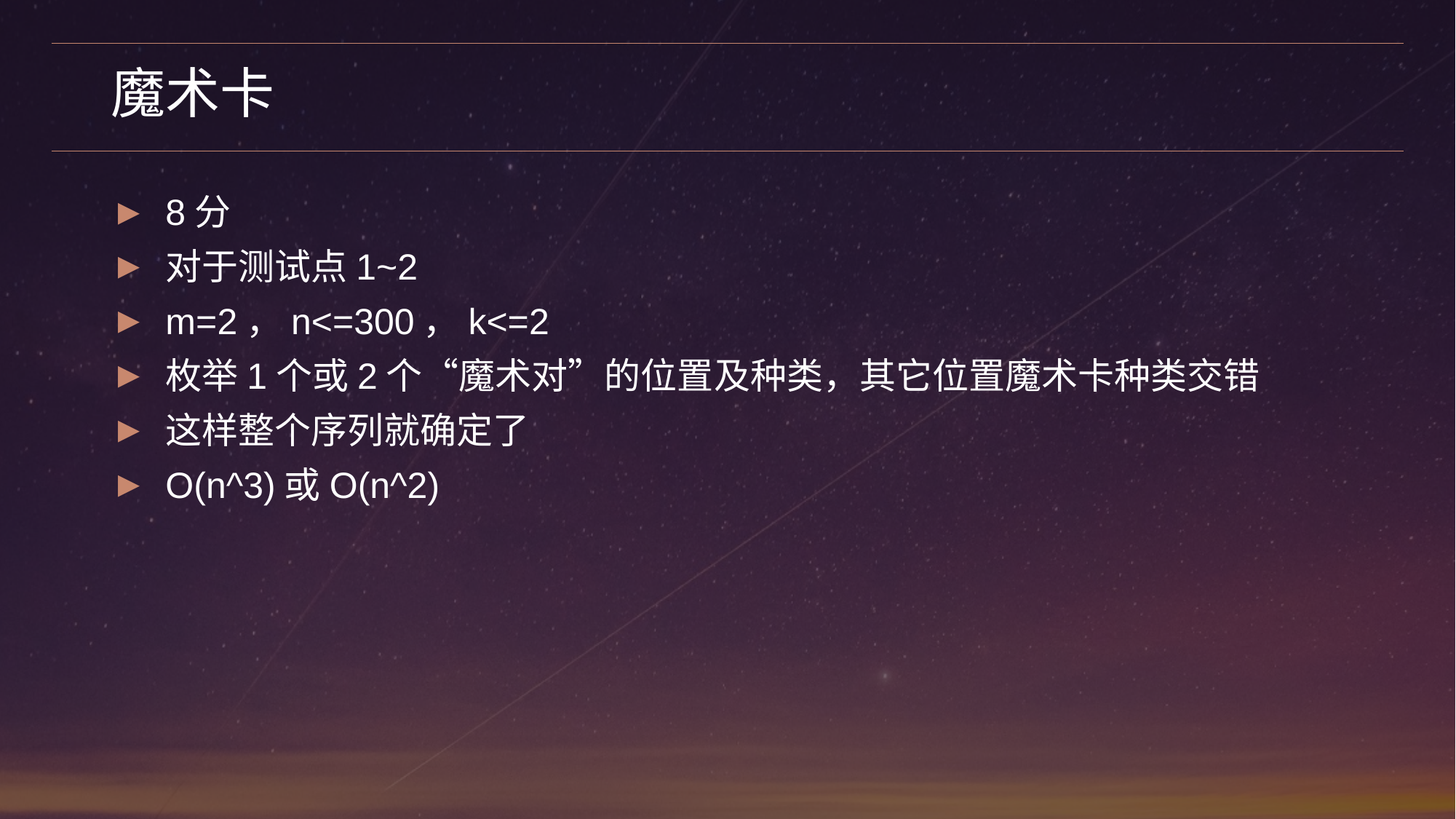

# 魔术卡
8分
对于测试点1~2
m=2，n<=300，k<=2
枚举1个或2个“魔术对”的位置及种类，其它位置魔术卡种类交错
这样整个序列就确定了
O(n^3)或O(n^2)